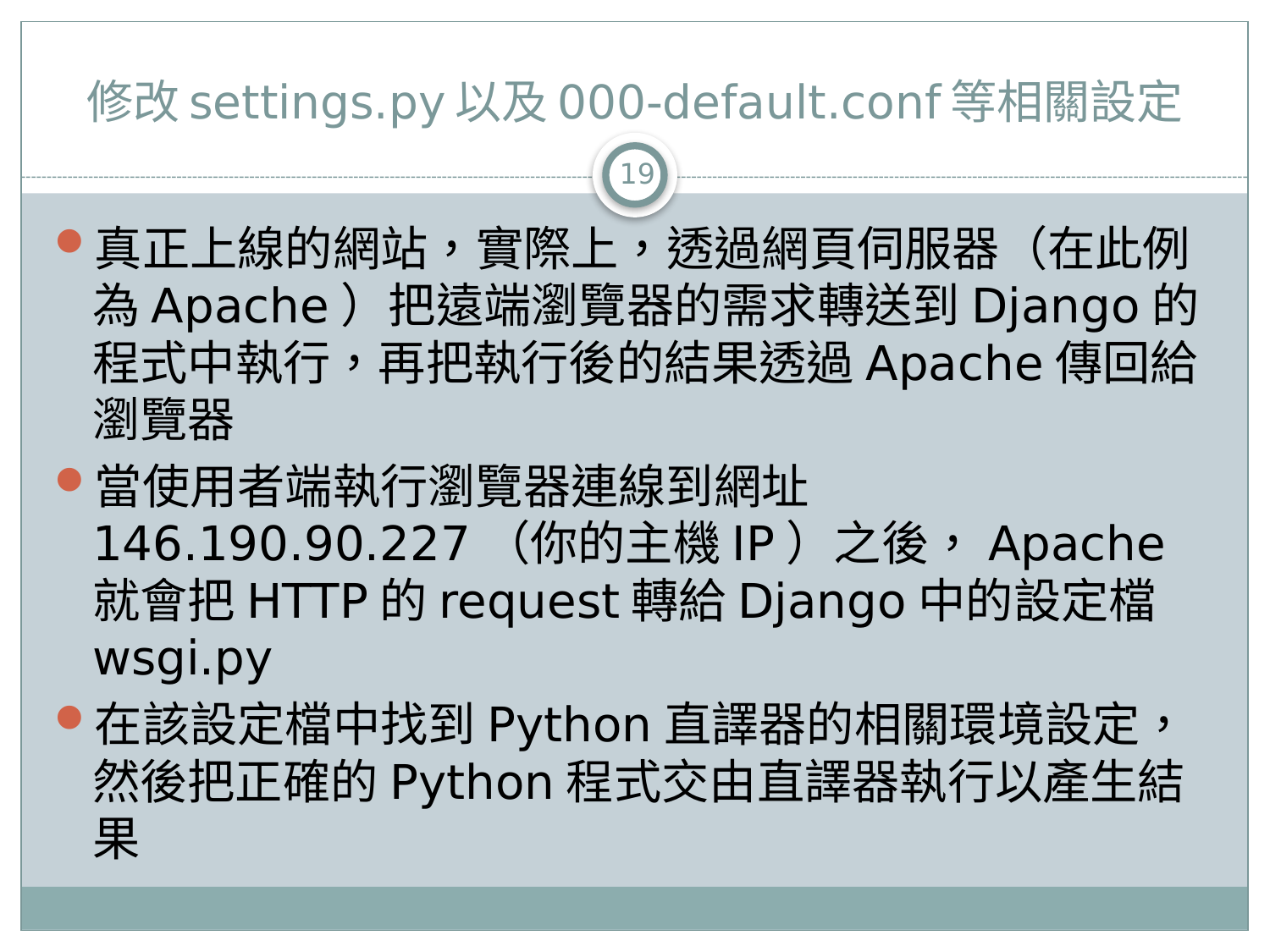

# 修改settings.py以及000-default.conf等相關設定
19
真正上線的網站，實際上，透過網頁伺服器（在此例為Apache）把遠端瀏覽器的需求轉送到Django的程式中執行，再把執行後的結果透過Apache傳回給瀏覽器
當使用者端執行瀏覽器連線到網址146.190.90.227（你的主機IP）之後，Apache就會把HTTP的request轉給Django中的設定檔wsgi.py
在該設定檔中找到Python直譯器的相關環境設定，然後把正確的Python程式交由直譯器執行以產生結果